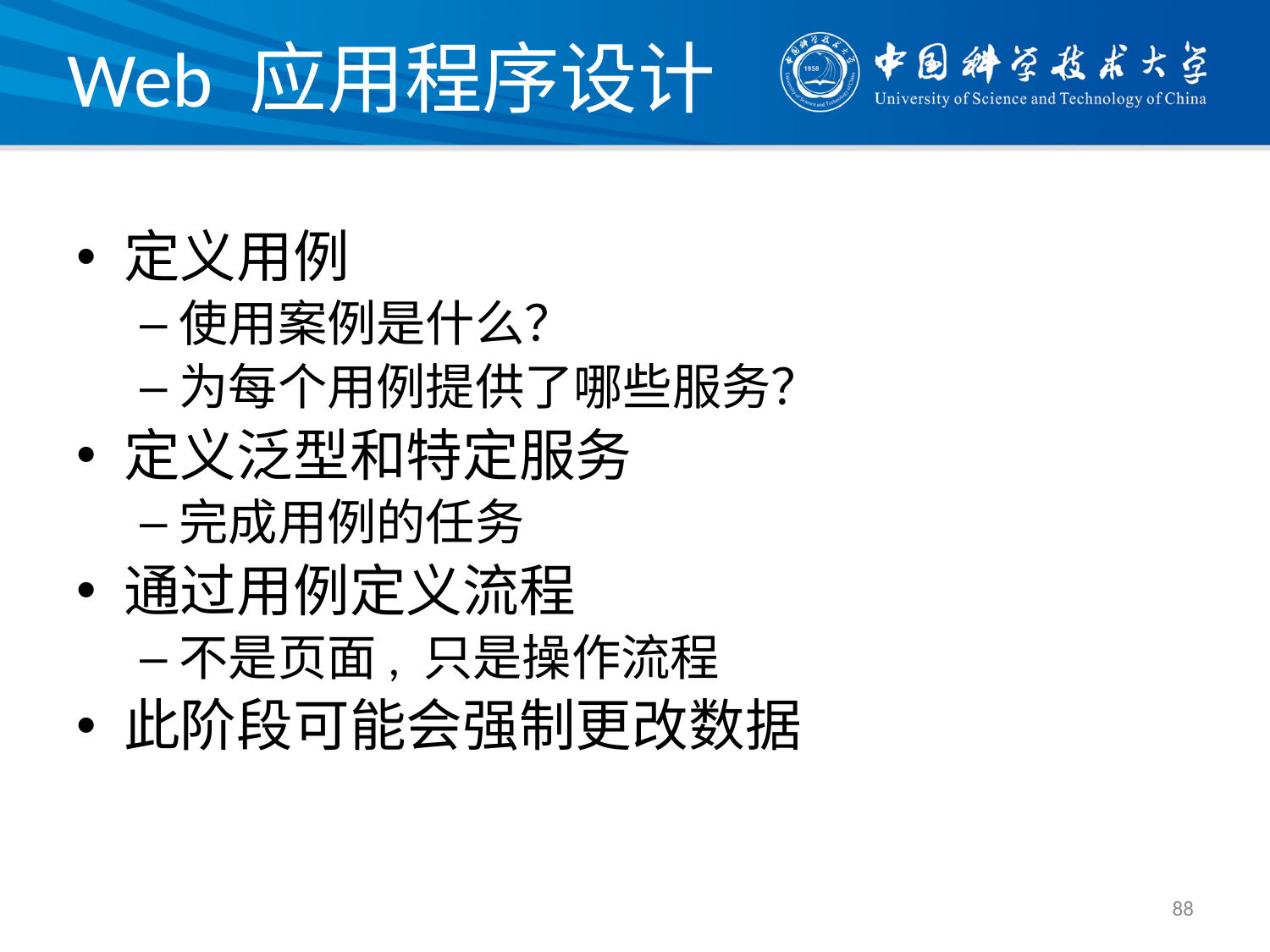

# Web 应用程序设计
定义用例
使用案例是什么？
为每个用例提供了哪些服务？
定义泛型和特定服务
完成用例的任务
通过用例定义流程
不是页面, 只是操作流程
此阶段可能会强制更改数据
88